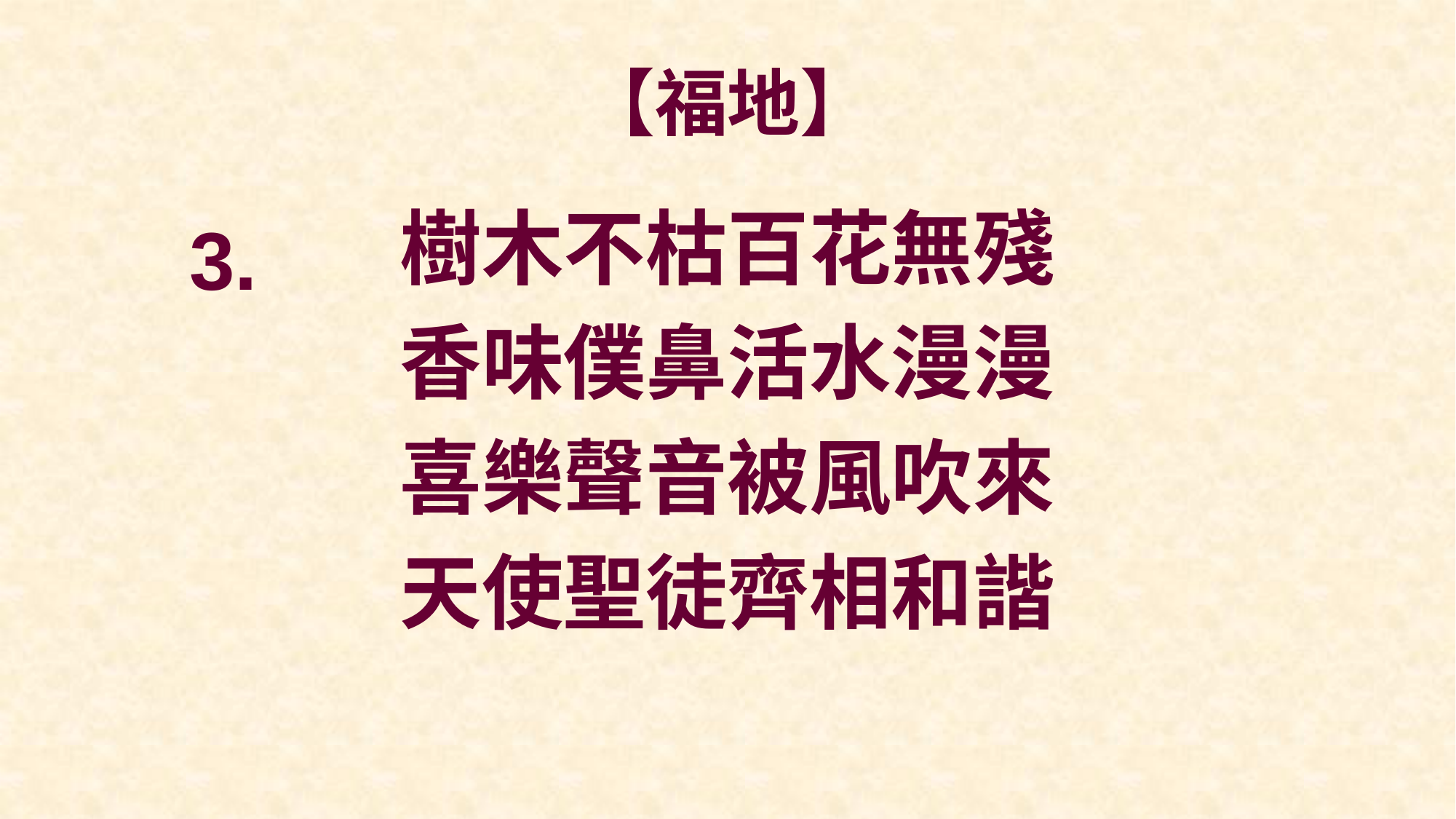

# 【福地】
樹木不枯百花無殘
香味僕鼻活水漫漫
喜樂聲音被風吹來
天使聖徒齊相和諧
3.